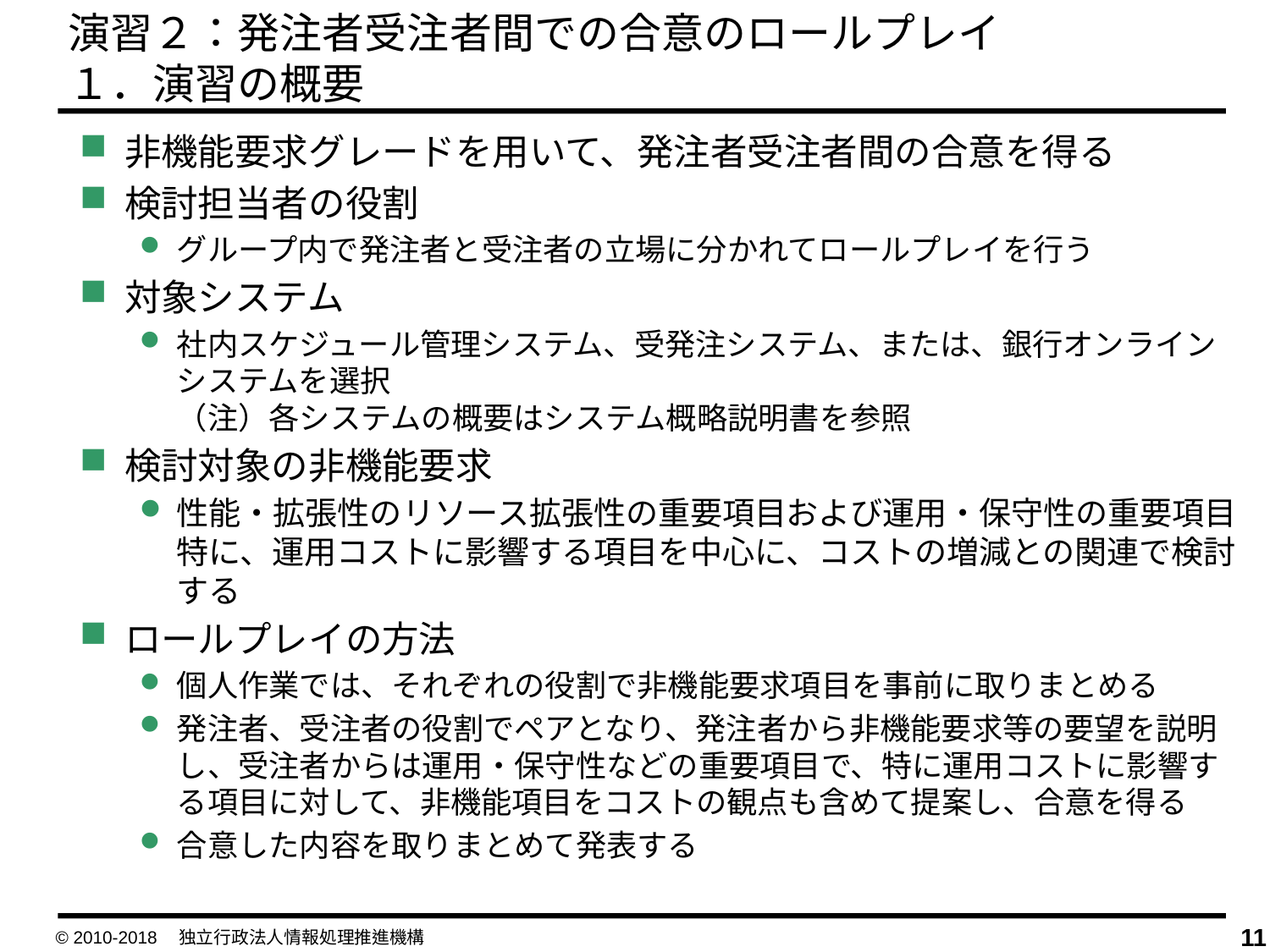

演習２：発注者受注者間での合意のロールプレイ
１．演習の概要
非機能要求グレードを用いて、発注者受注者間の合意を得る
検討担当者の役割
グループ内で発注者と受注者の立場に分かれてロールプレイを行う
対象システム
社内スケジュール管理システム、受発注システム、または、銀行オンラインシステムを選択
（注）各システムの概要はシステム概略説明書を参照
検討対象の非機能要求
性能・拡張性のリソース拡張性の重要項目および運用・保守性の重要項目
特に、運用コストに影響する項目を中心に、コストの増減との関連で検討する
ロールプレイの方法
個人作業では、それぞれの役割で非機能要求項目を事前に取りまとめる
発注者、受注者の役割でペアとなり、発注者から非機能要求等の要望を説明し、受注者からは運用・保守性などの重要項目で、特に運用コストに影響する項目に対して、非機能項目をコストの観点も含めて提案し、合意を得る
合意した内容を取りまとめて発表する